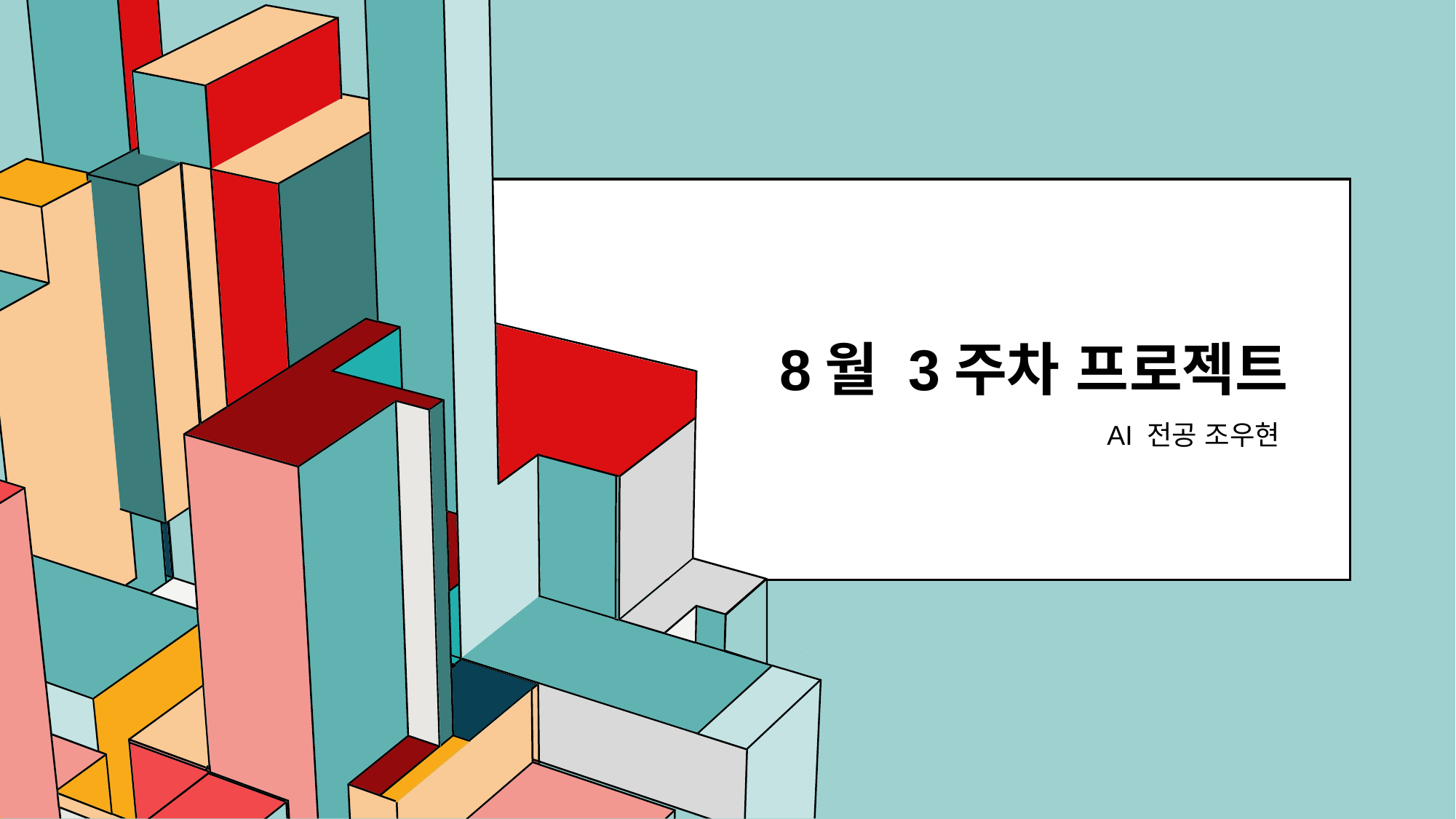

# 8월 3주차 프로젝트
AI 전공 조우현